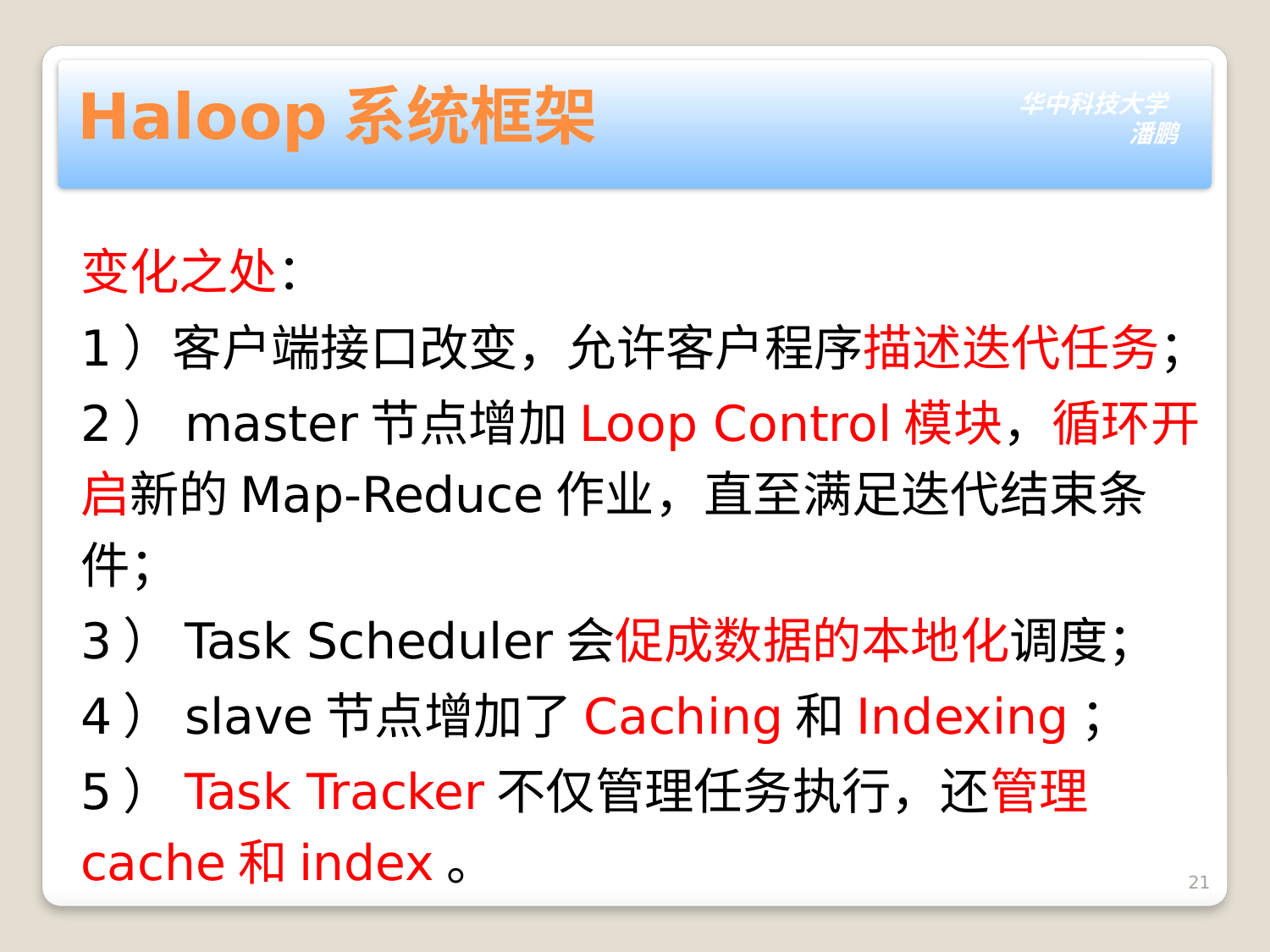

# Haloop系统框架
变化之处：
1）客户端接口改变，允许客户程序描述迭代任务；
2）master节点增加Loop Control模块，循环开启新的Map-Reduce作业，直至满足迭代结束条件；
3）Task Scheduler会促成数据的本地化调度；
4）slave节点增加了Caching和Indexing；
5）Task Tracker不仅管理任务执行，还管理cache和index。
21